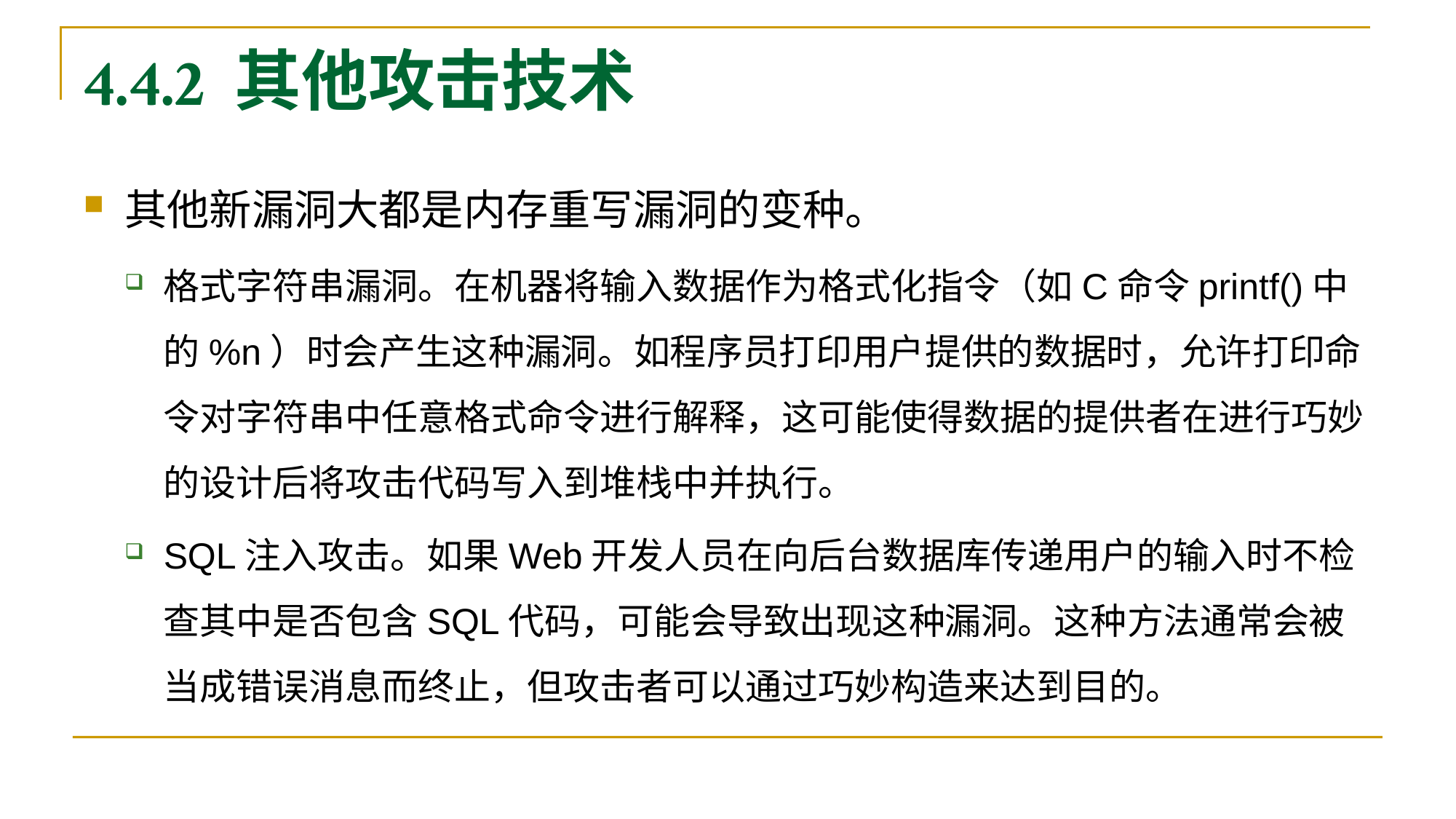

# 4.4.2 其他攻击技术
其他新漏洞大都是内存重写漏洞的变种。
格式字符串漏洞。在机器将输入数据作为格式化指令（如C命令printf()中的%n）时会产生这种漏洞。如程序员打印用户提供的数据时，允许打印命令对字符串中任意格式命令进行解释，这可能使得数据的提供者在进行巧妙的设计后将攻击代码写入到堆栈中并执行。
SQL注入攻击。如果Web开发人员在向后台数据库传递用户的输入时不检查其中是否包含SQL代码，可能会导致出现这种漏洞。这种方法通常会被当成错误消息而终止，但攻击者可以通过巧妙构造来达到目的。